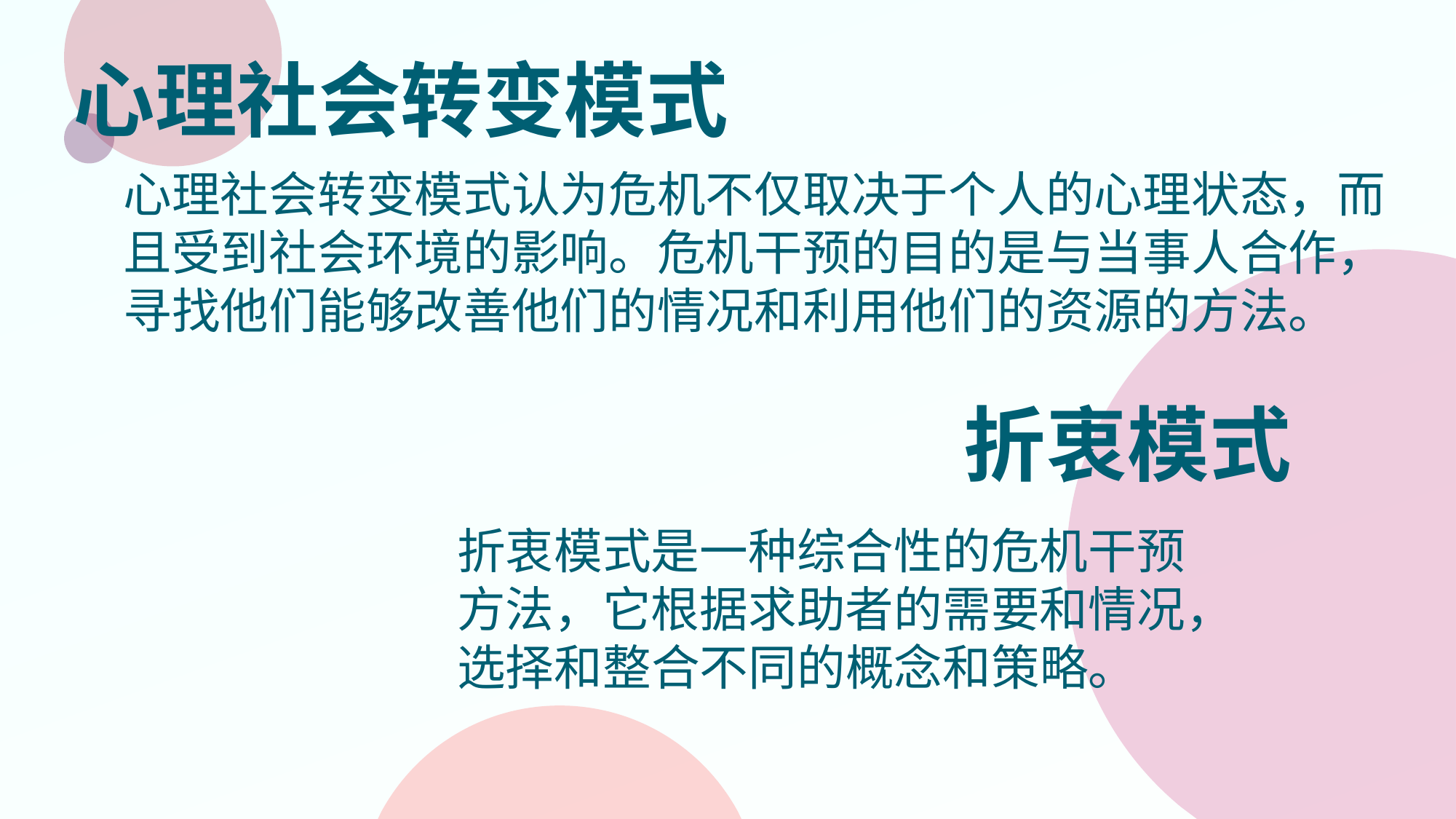

# 心理社会转变模式
心理社会转变模式认为危机不仅取决于个人的心理状态，而且受到社会环境的影响。危机干预的目的是与当事人合作，寻找他们能够改善他们的情况和利用他们的资源的方法。

折衷模式
折衷模式是一种综合性的危机干预方法，它根据求助者的需要和情况，选择和整合不同的概念和策略。